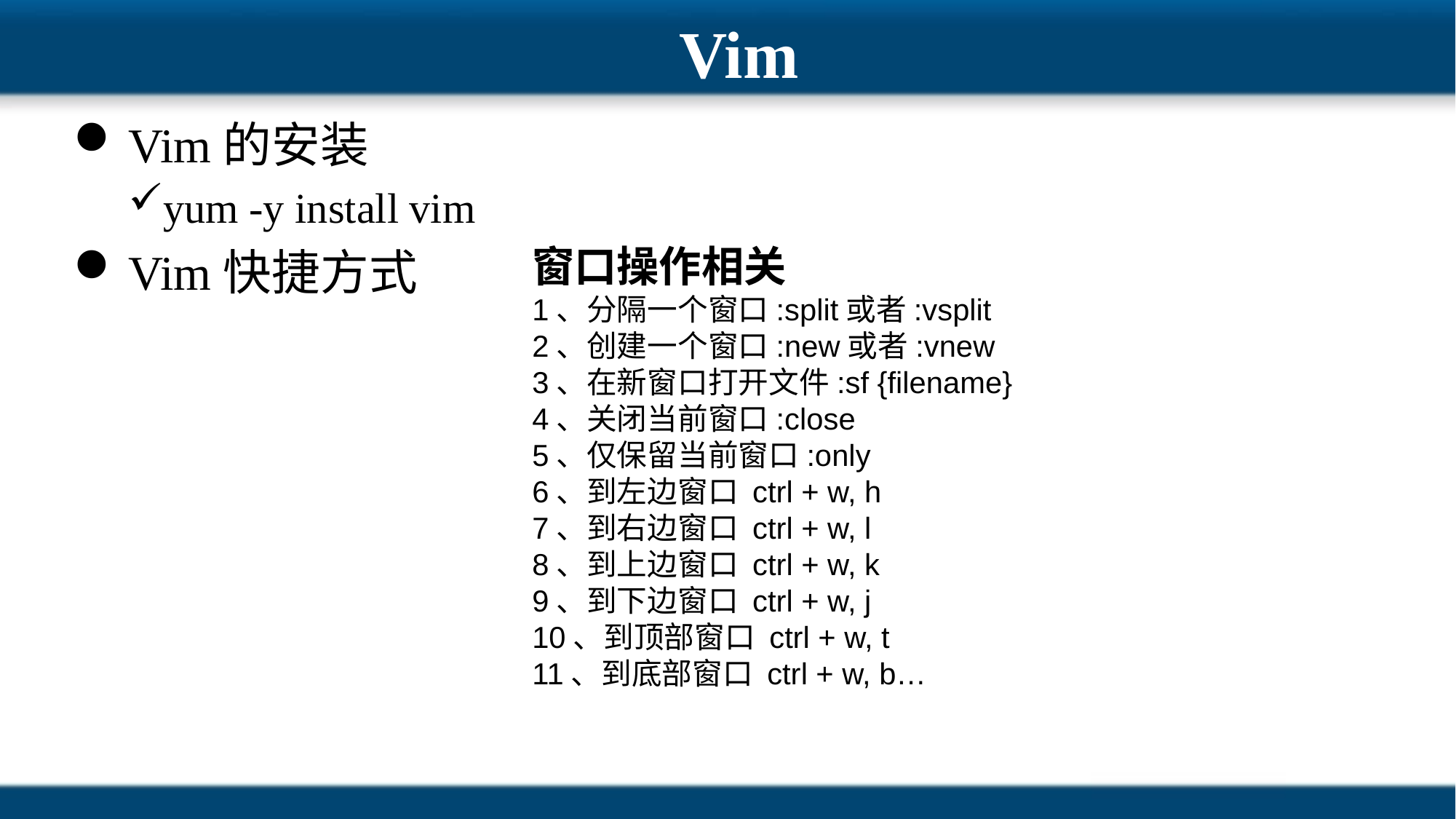

# Vim
Vim的安装
yum -y install vim
Vim快捷方式
窗口操作相关
1、分隔一个窗口:split或者:vsplit
2、创建一个窗口:new或者:vnew
3、在新窗口打开文件:sf {filename}
4、关闭当前窗口:close
5、仅保留当前窗口:only
6、到左边窗口 ctrl + w, h
7、到右边窗口 ctrl + w, l
8、到上边窗口 ctrl + w, k
9、到下边窗口 ctrl + w, j
10、到顶部窗口 ctrl + w, t
11、到底部窗口 ctrl + w, b…